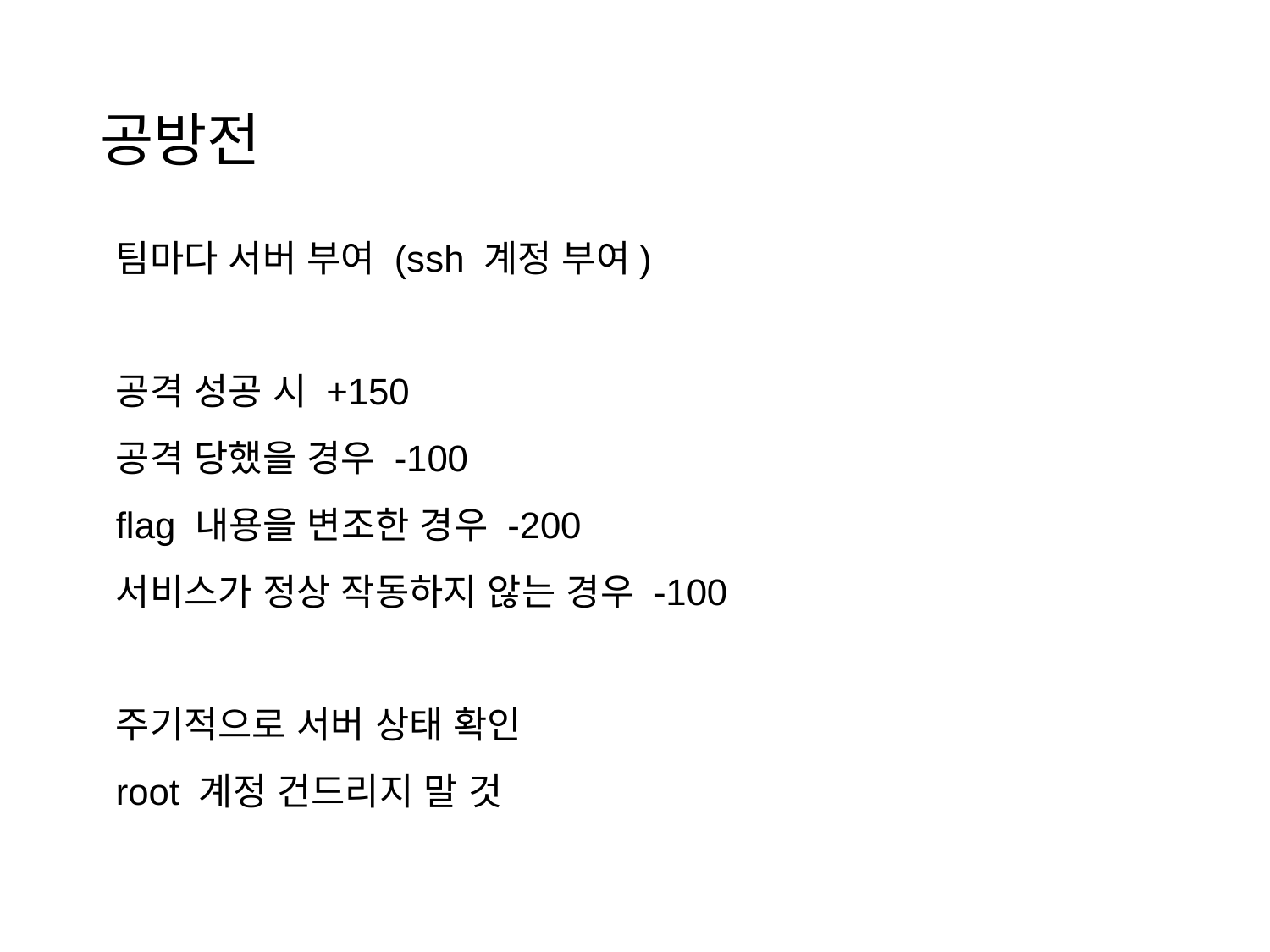

# 공방전
팀마다 서버 부여 (ssh 계정 부여)

공격 성공 시 +150
공격 당했을 경우 -100
flag 내용을 변조한 경우 -200
서비스가 정상 작동하지 않는 경우 -100

주기적으로 서버 상태 확인
root 계정 건드리지 말 것